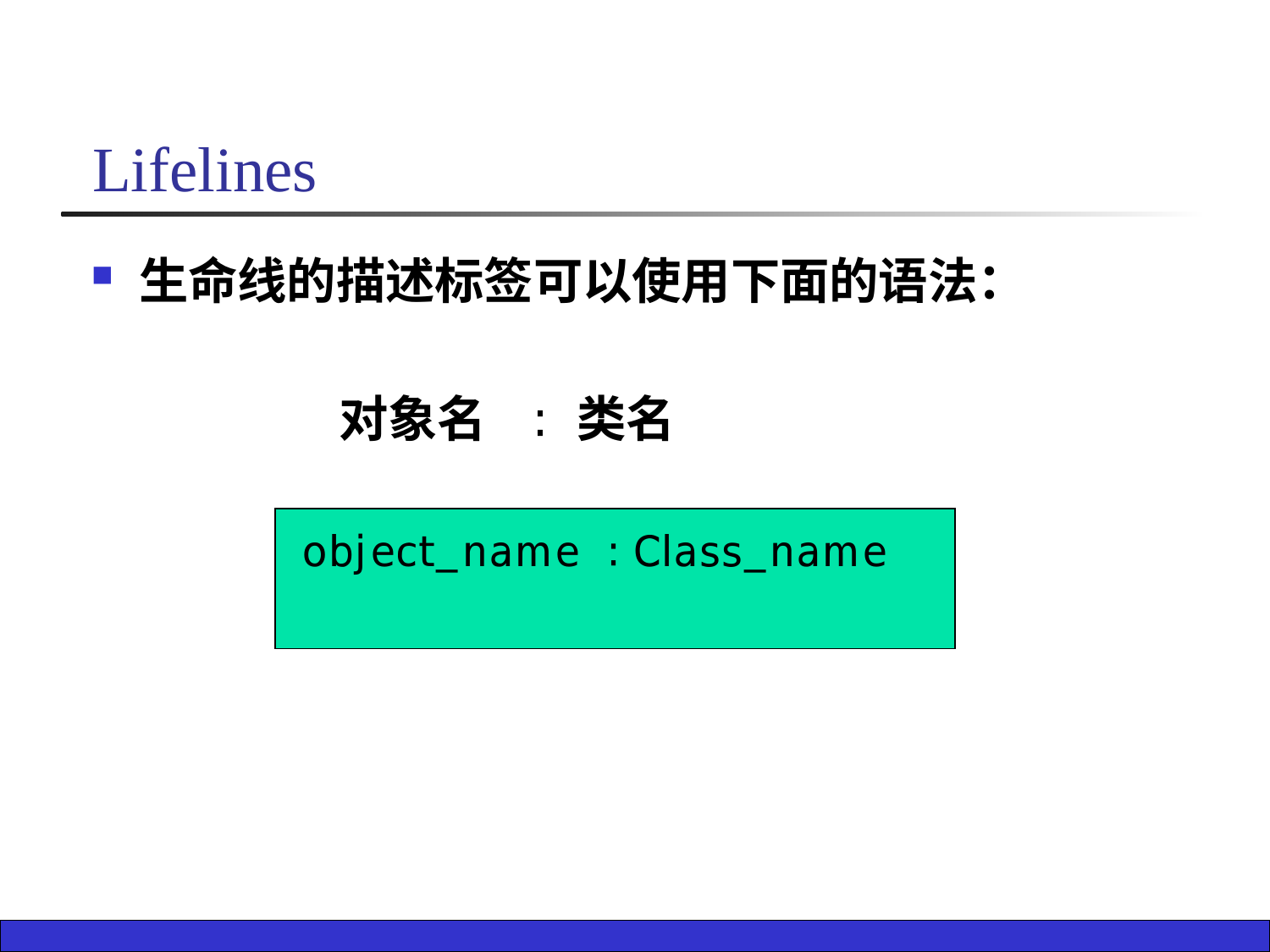

Lifelines
生命线的描述标签可以使用下面的语法：

                     对象名   : 类名

                 object_name  : Class_name